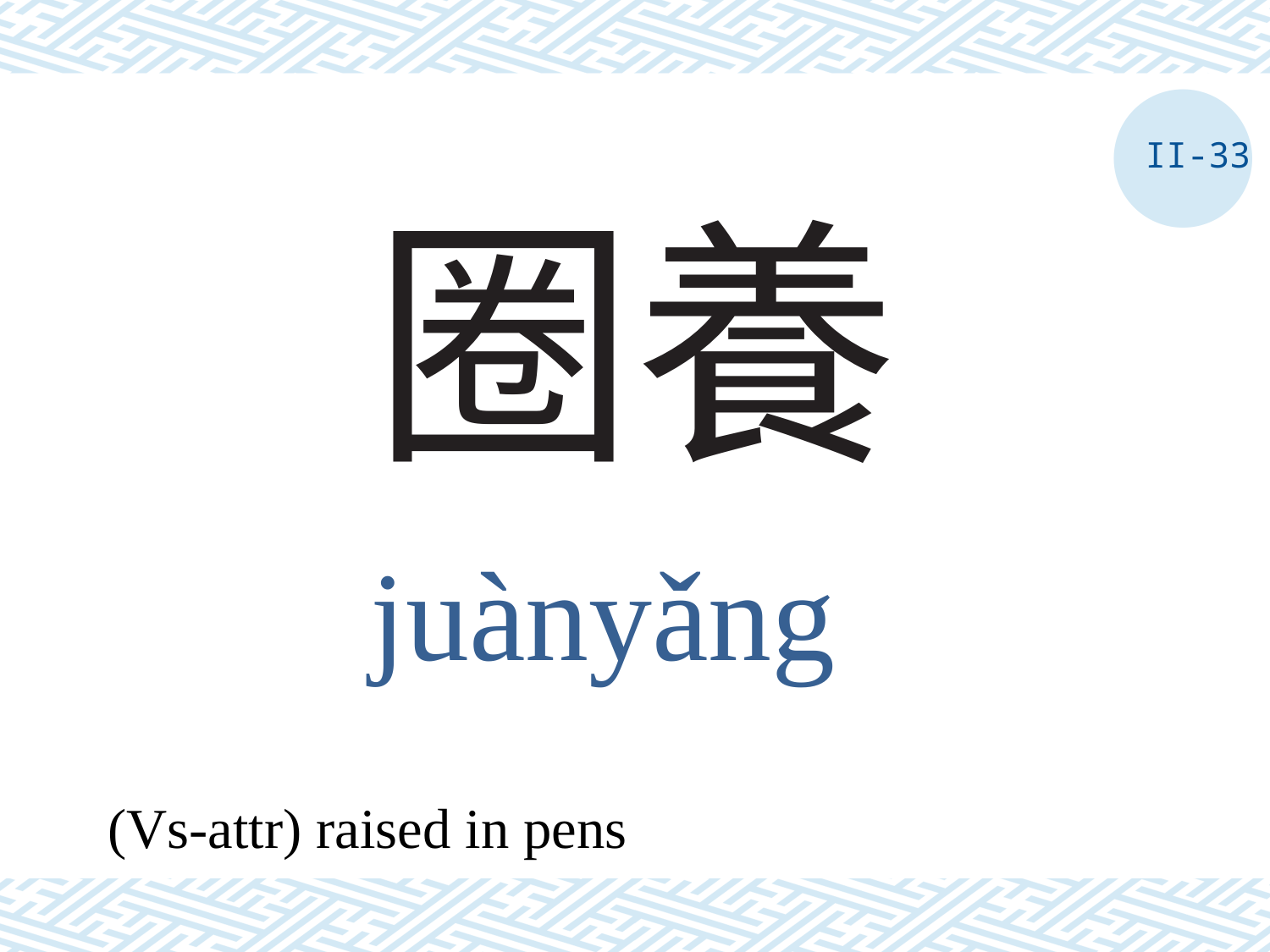

II-33

# 圈養
juànyǎng
(Vs-attr) raised in pens